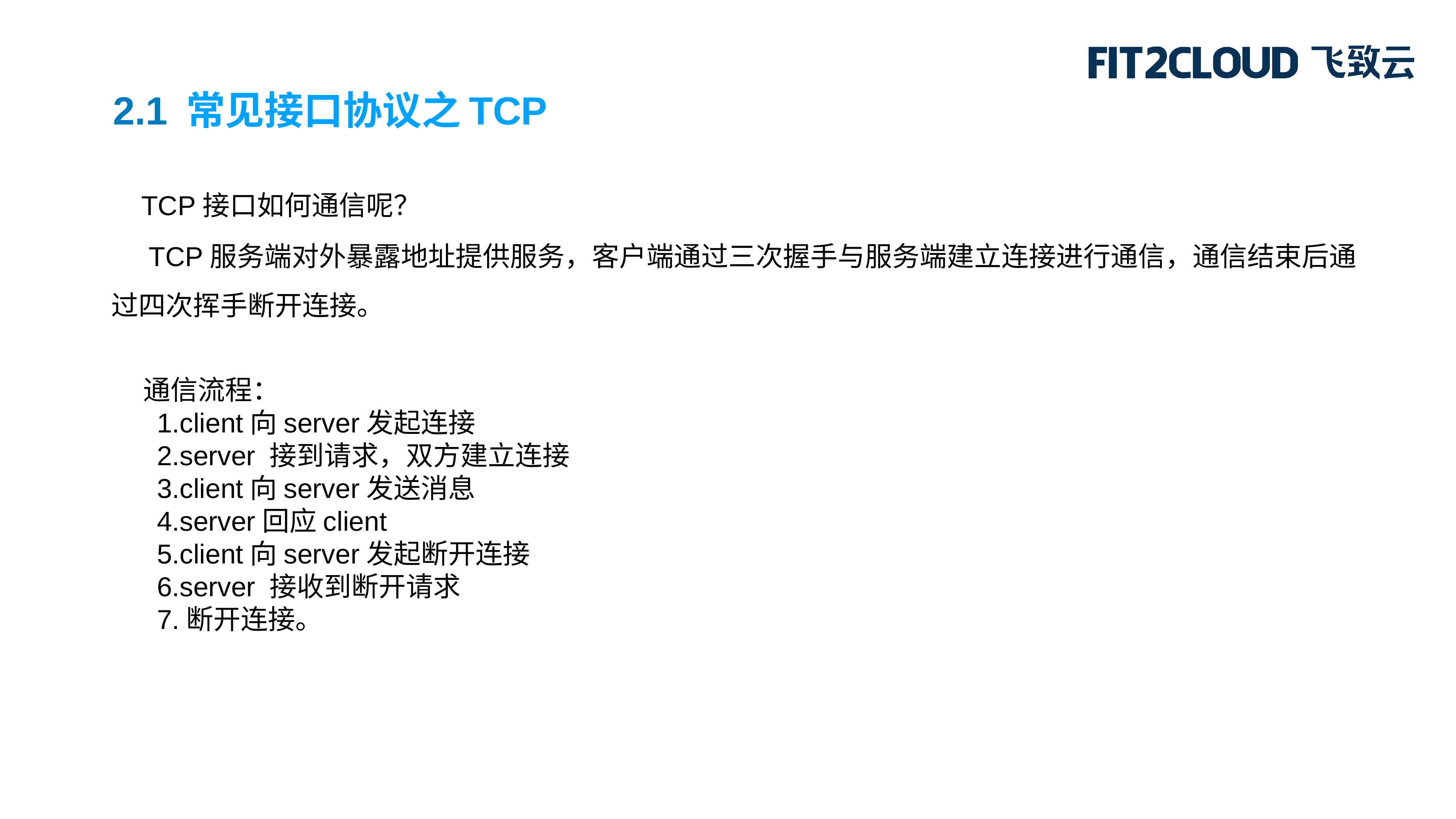

2.1 常见接口协议之TCP
   TCP接口如何通信呢？
     TCP服务端对外暴露地址提供服务，客户端通过三次握手与服务端建立连接进行通信，通信结束后通过四次挥手断开连接。
通信流程：
1.client向server发起连接
2.server 接到请求，双方建立连接
3.client向server发送消息
4.server回应client
5.client向server发起断开连接
6.server 接收到断开请求
7.断开连接。